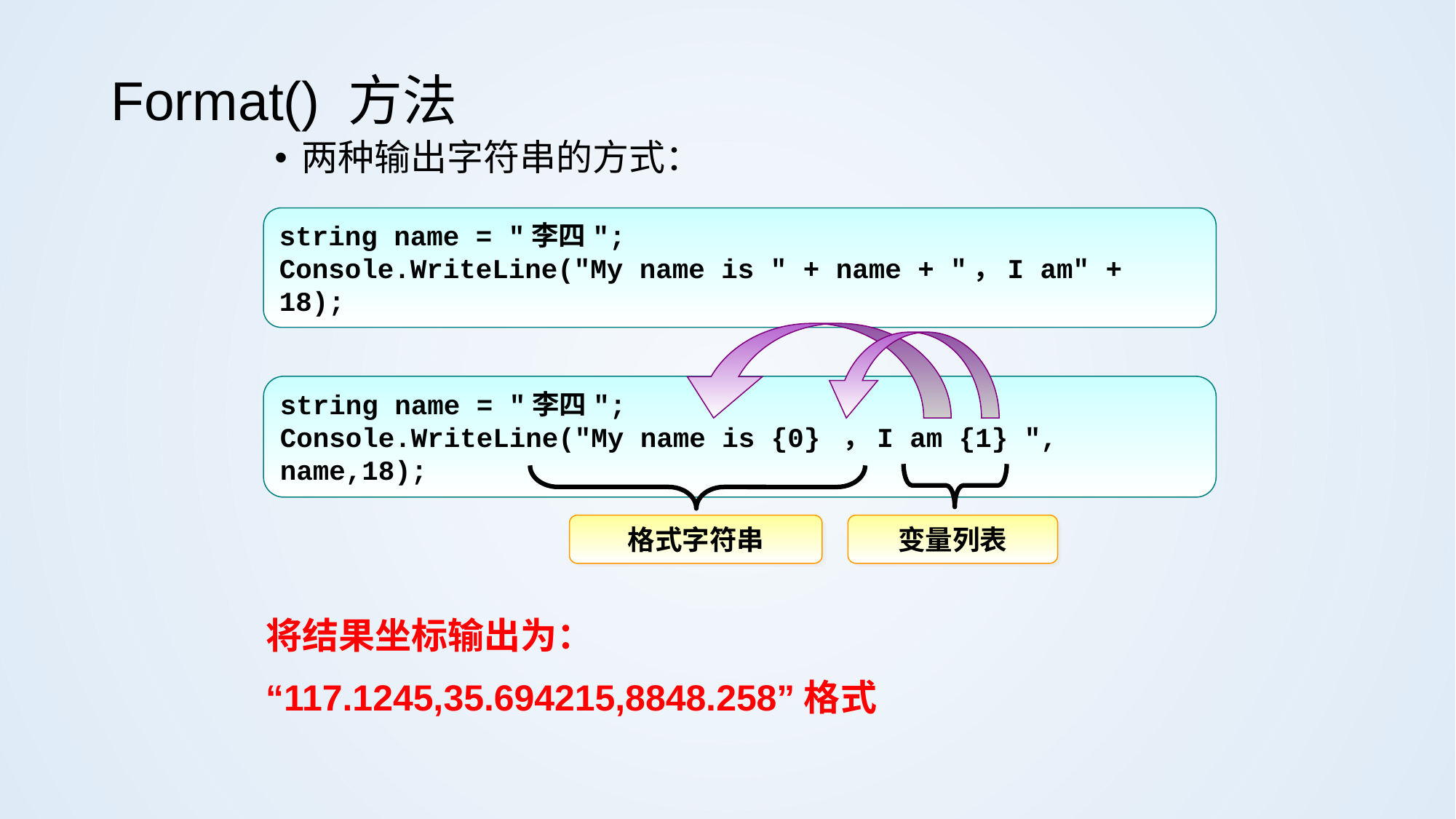

# Format() 方法
两种输出字符串的方式：
string name = "李四";
Console.WriteLine("My name is " + name + "，I am" + 18);

string name = "李四";
Console.WriteLine("My name is {0} ，I am {1} ", name,18);

格式字符串
变量列表
将结果坐标输出为：
“117.1245,35.694215,8848.258”格式